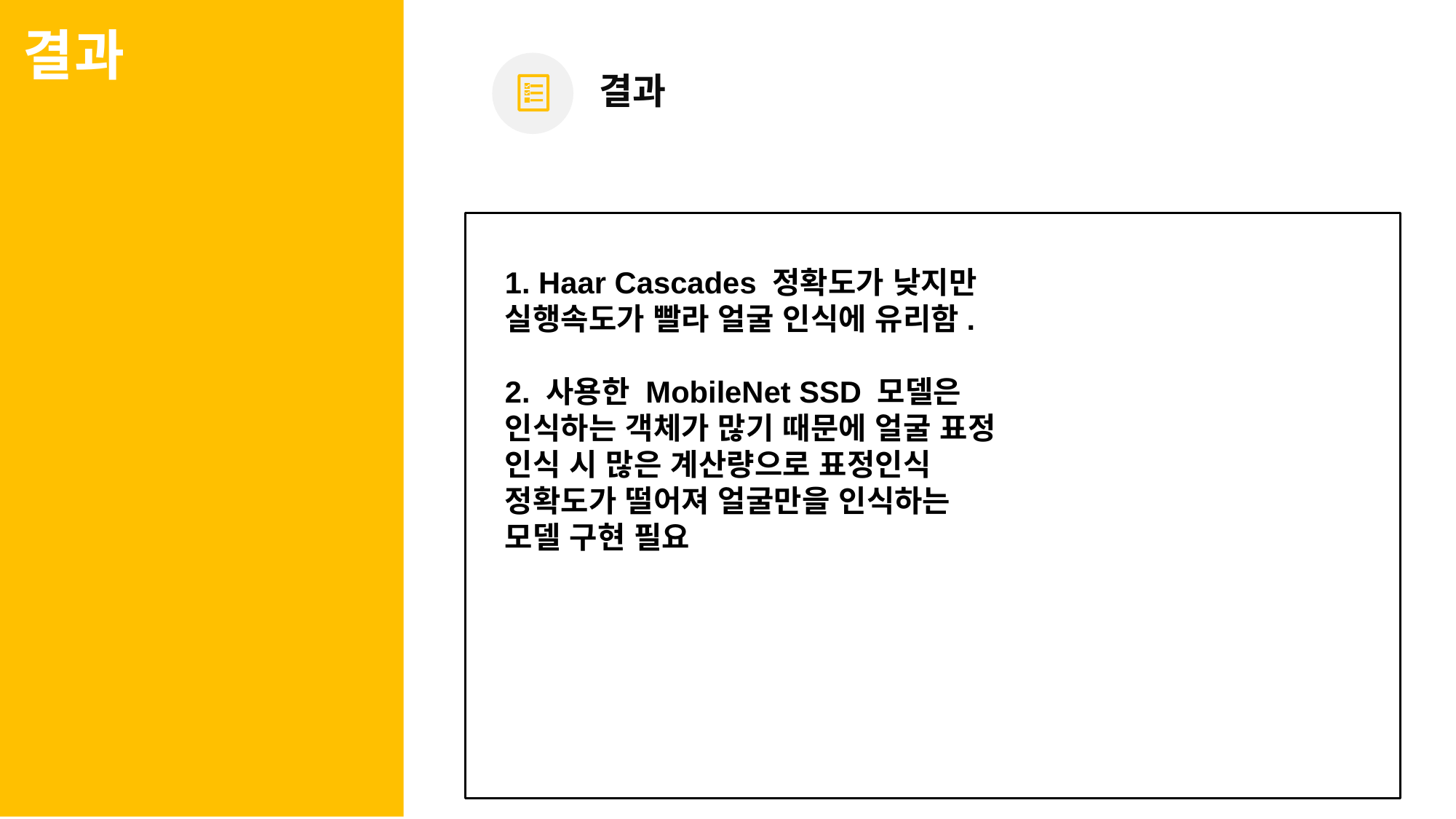

결과
# 결과

1. Haar Cascades 정확도가 낮지만 실행속도가 빨라 얼굴 인식에 유리함.

2. 사용한 MobileNet SSD 모델은 인식하는 객체가 많기 때문에 얼굴 표정 인식 시 많은 계산량으로 표정인식 정확도가 떨어져 얼굴만을 인식하는 모델 구현 필요